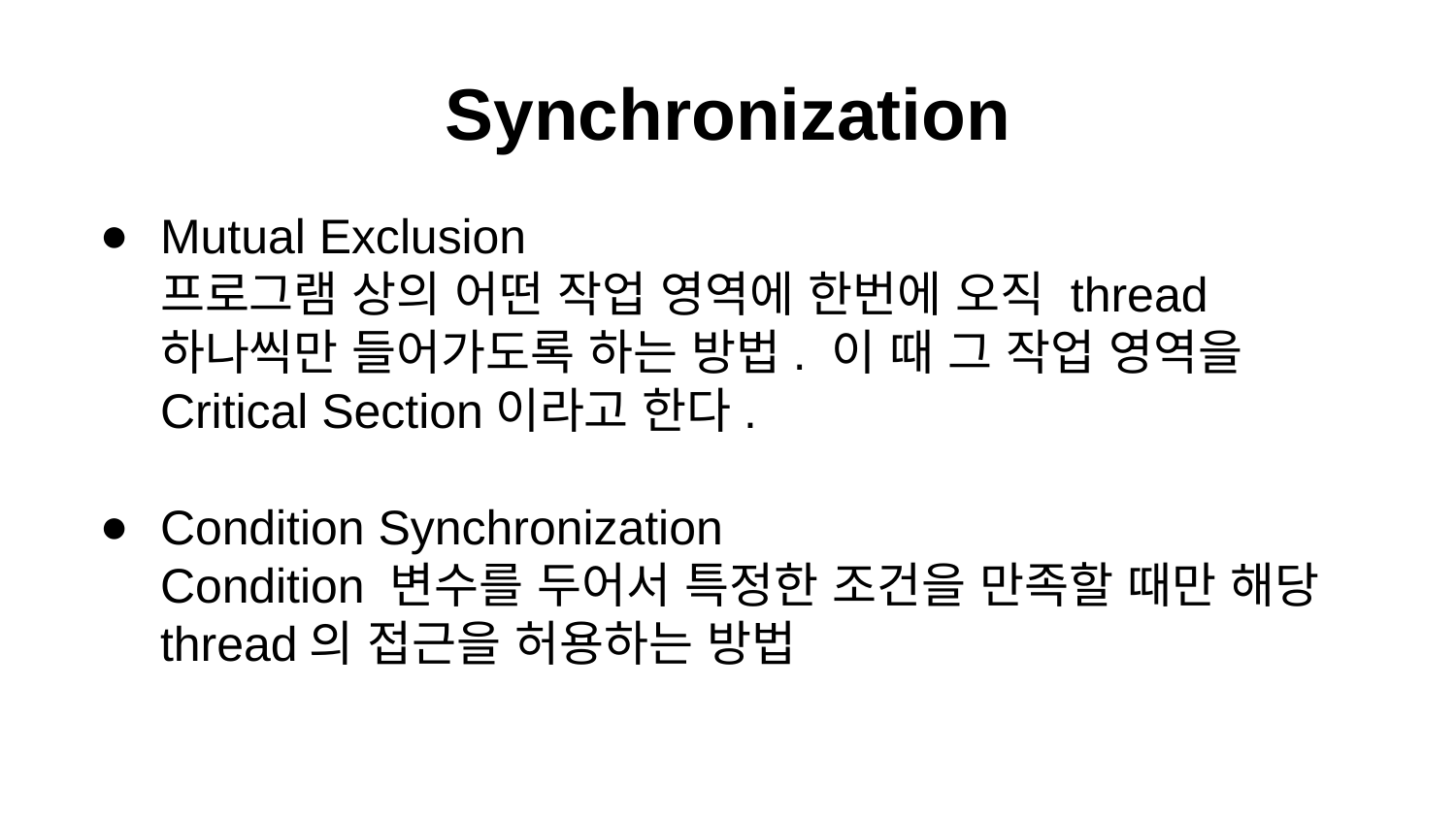

# Synchronization
Mutual Exclusion
프로그램 상의 어떤 작업 영역에 한번에 오직 thread 하나씩만 들어가도록 하는 방법. 이 때 그 작업 영역을 Critical Section이라고 한다.

Condition Synchronization
Condition 변수를 두어서 특정한 조건을 만족할 때만 해당 thread의 접근을 허용하는 방법